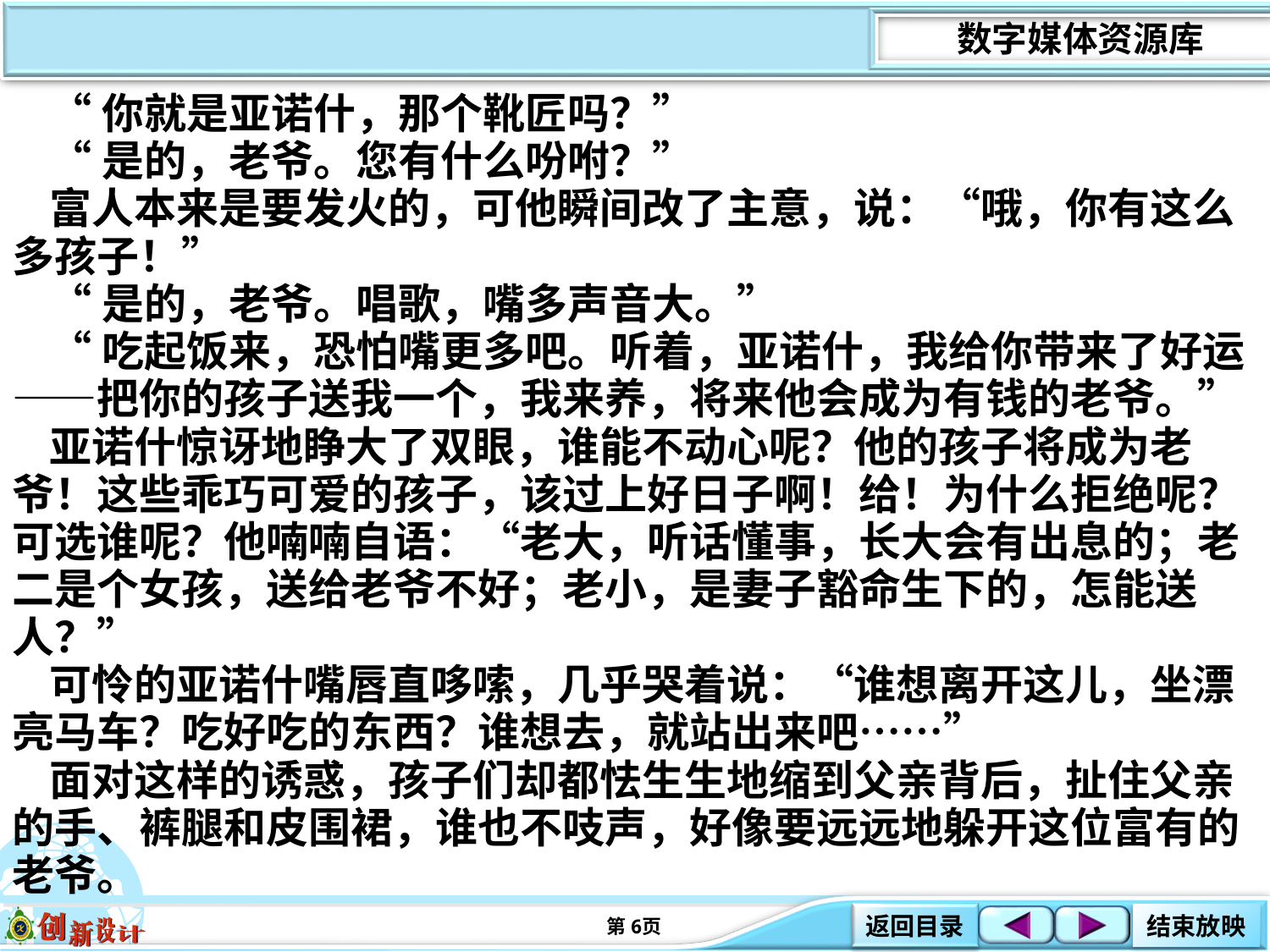

“你就是亚诺什，那个靴匠吗？”
“是的，老爷。您有什么吩咐？”
富人本来是要发火的，可他瞬间改了主意，说：“哦，你有这么多孩子！”
“是的，老爷。唱歌，嘴多声音大。”
“吃起饭来，恐怕嘴更多吧。听着，亚诺什，我给你带来了好运——把你的孩子送我一个，我来养，将来他会成为有钱的老爷。”
亚诺什惊讶地睁大了双眼，谁能不动心呢？他的孩子将成为老爷！这些乖巧可爱的孩子，该过上好日子啊！给！为什么拒绝呢？可选谁呢？他喃喃自语：“老大，听话懂事，长大会有出息的；老二是个女孩，送给老爷不好；老小，是妻子豁命生下的，怎能送人？”
可怜的亚诺什嘴唇直哆嗦，几乎哭着说：“谁想离开这儿，坐漂亮马车？吃好吃的东西？谁想去，就站出来吧……”
面对这样的诱惑，孩子们却都怯生生地缩到父亲背后，扯住父亲的手、裤腿和皮围裙，谁也不吱声，好像要远远地躲开这位富有的老爷。